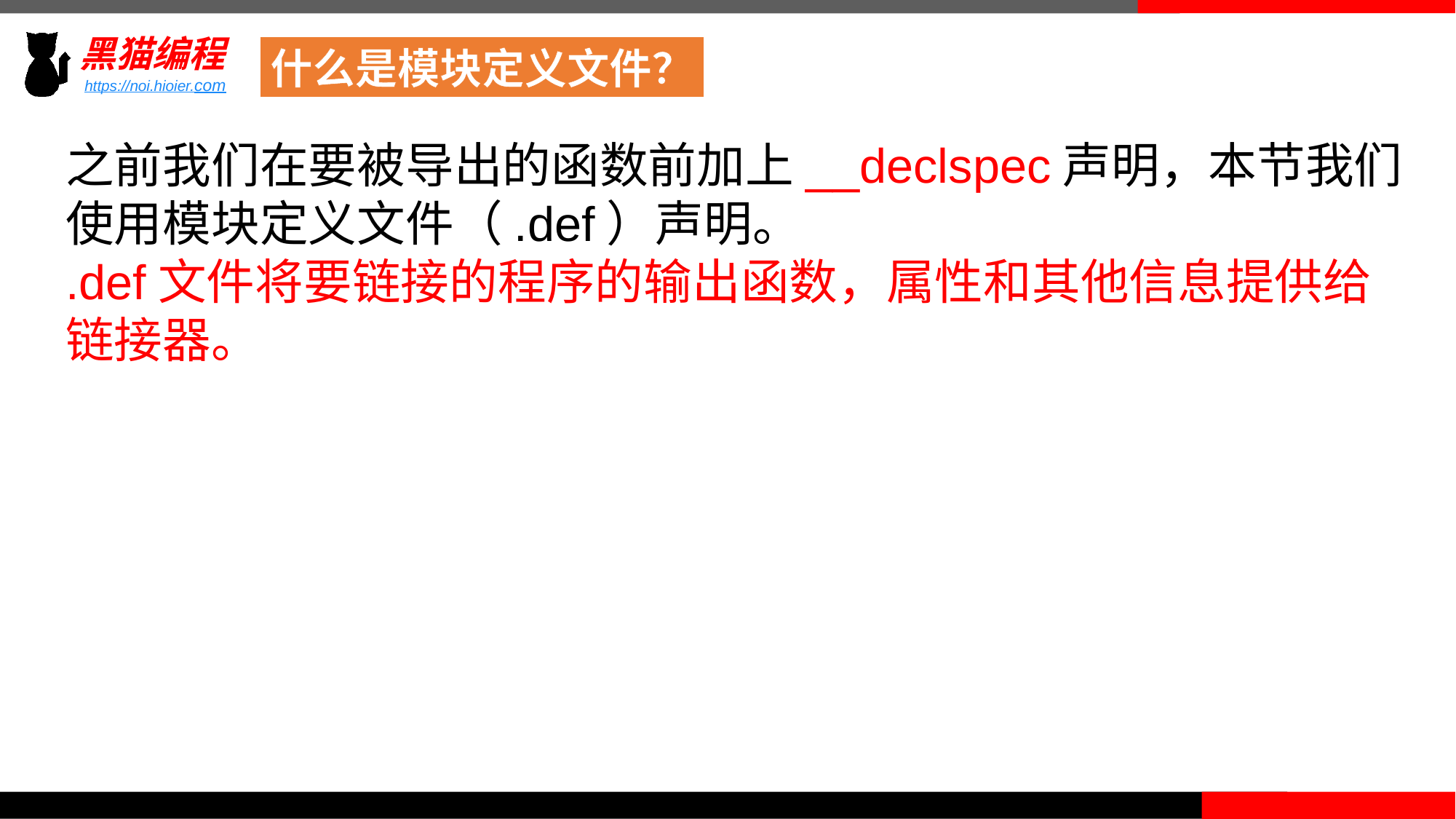

什么是模块定义文件？
之前我们在要被导出的函数前加上__declspec声明，本节我们使用模块定义文件（.def）声明。
.def文件将要链接的程序的输出函数，属性和其他信息提供给链接器。